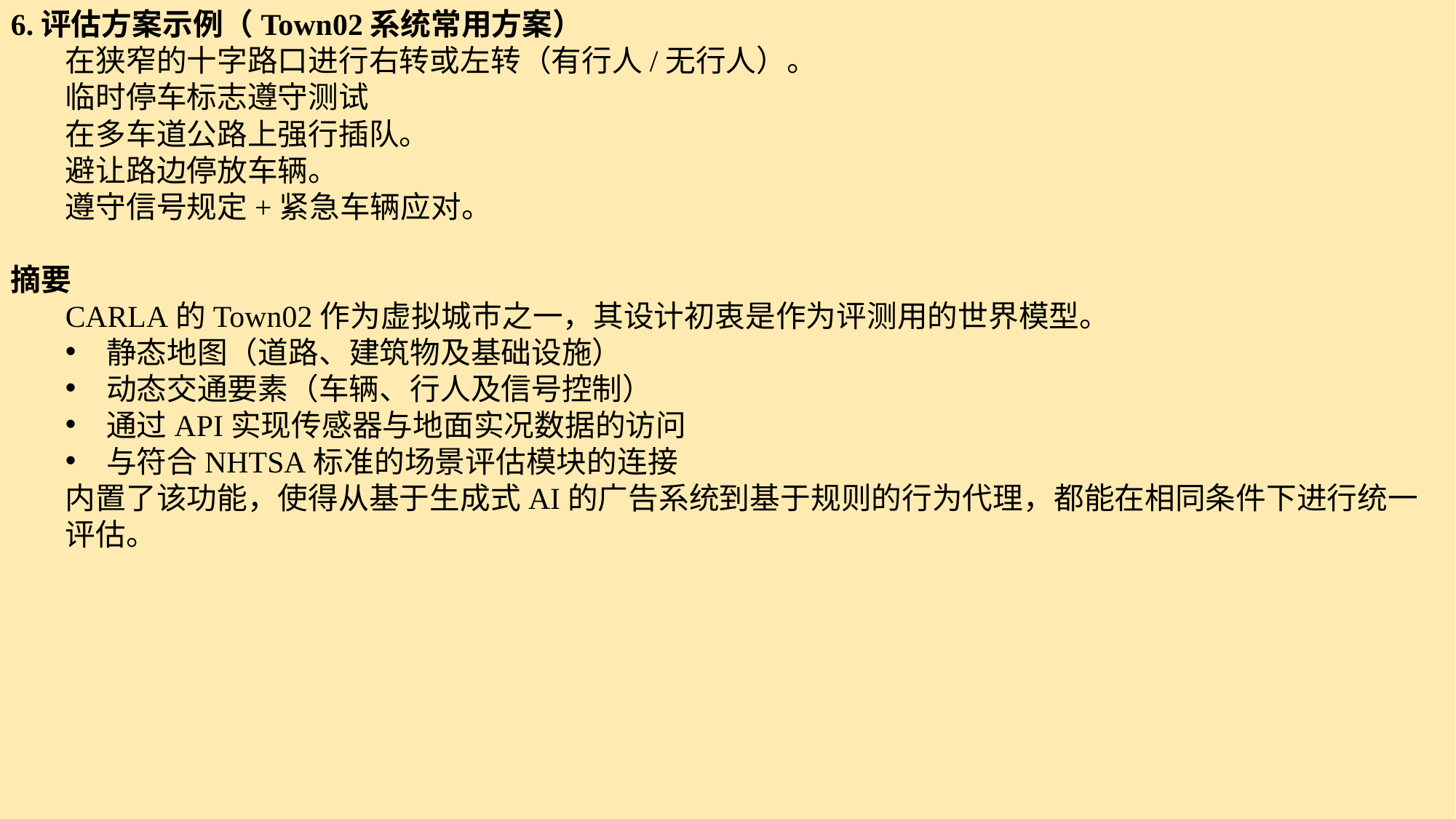

6.评估方案示例（Town02系统常用方案）
在狭窄的十字路口进行右转或左转（有行人/无行人）。
临时停车标志遵守测试
在多车道公路上强行插队。
避让路边停放车辆。
遵守信号规定+紧急车辆应对。

摘要
CARLA的Town02作为虚拟城市之一，其设计初衷是作为评测用的世界模型。
静态地图（道路、建筑物及基础设施）
动态交通要素（车辆、行人及信号控制）
通过API实现传感器与地面实况数据的访问
与符合NHTSA标准的场景评估模块的连接
内置了该功能，使得从基于生成式AI的广告系统到基于规则的行为代理，都能在相同条件下进行统一评估。